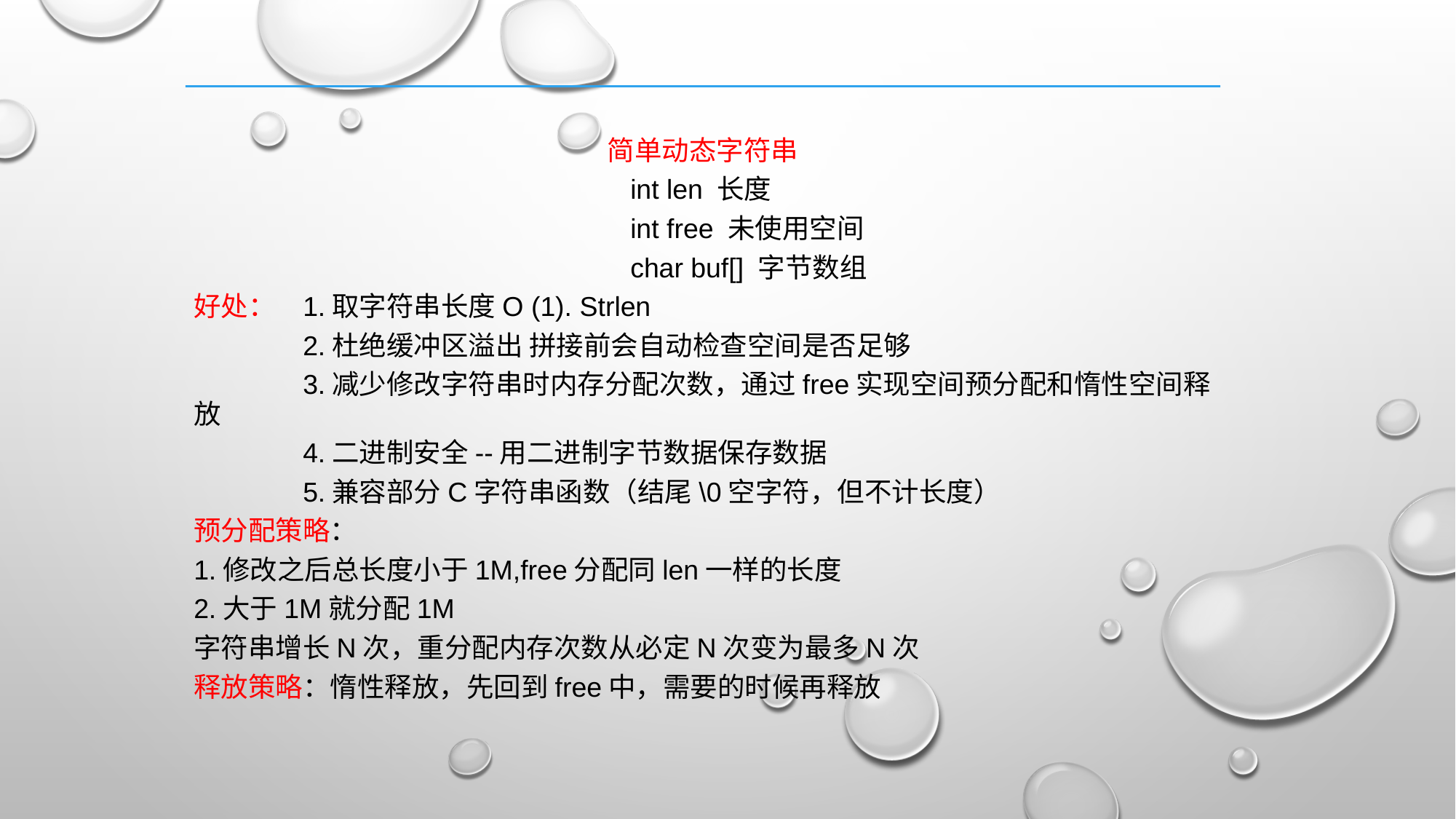

简单动态字符串
				int len 长度
				int free 未使用空间
				char buf[] 字节数组
好处：	1.取字符串长度O (1). Strlen
	2.杜绝缓冲区溢出 拼接前会自动检查空间是否足够
	3.减少修改字符串时内存分配次数，通过free实现空间预分配和惰性空间释放
	4.二进制安全--用二进制字节数据保存数据
	5.兼容部分C字符串函数（结尾\0空字符，但不计长度）
预分配策略：
1.修改之后总长度小于1M,free分配同len一样的长度
2.大于1M就分配1M
字符串增长N次，重分配内存次数从必定N次变为最多N次
释放策略：惰性释放，先回到free中，需要的时候再释放